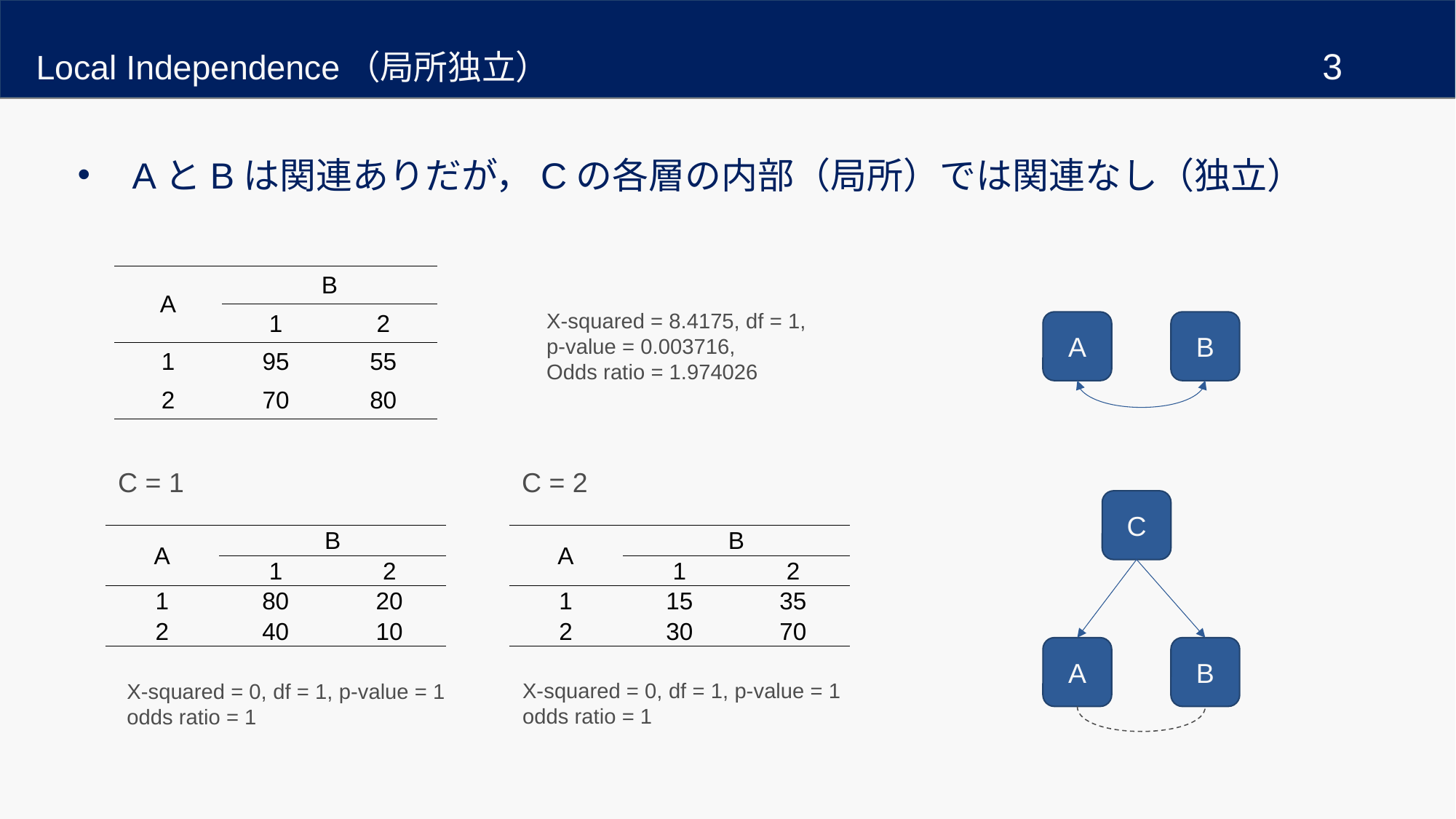

Local Independence（局所独立）
AとBは関連ありだが，Cの各層の内部（局所）では関連なし（独立）

| A | B |  |
| --- | --- | --- |
|  | 1 | 2 |
| 1 | 95 | 55 |
| 2 | 70 | 80 |
X-squared = 8.4175, df = 1,
p-value = 0.003716,
Odds ratio = 1.974026
A
B
C = 1
C = 2
C
| A | B |  |
| --- | --- | --- |
|  | 1 | 2 |
| 1 | 80 | 20 |
| 2 | 40 | 10 |
| A | B |  |
| --- | --- | --- |
|  | 1 | 2 |
| 1 | 15 | 35 |
| 2 | 30 | 70 |
A
B
X-squared = 0, df = 1, p-value = 1
odds ratio = 1
X-squared = 0, df = 1, p-value = 1
odds ratio = 1